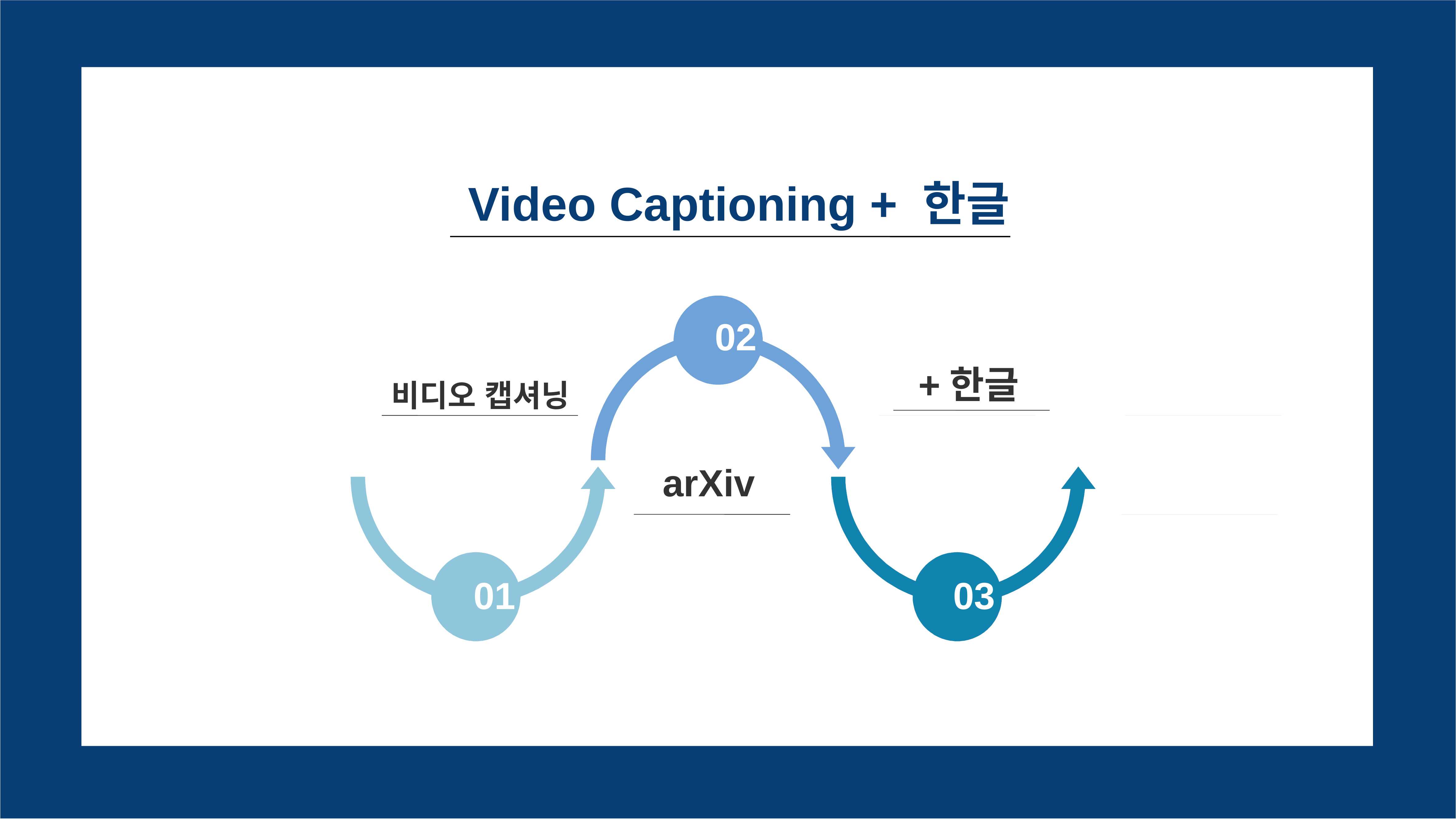

Video Captioning + 한글

02
04

+한글
비디오 캡셔닝

 arXiv

01
03
05